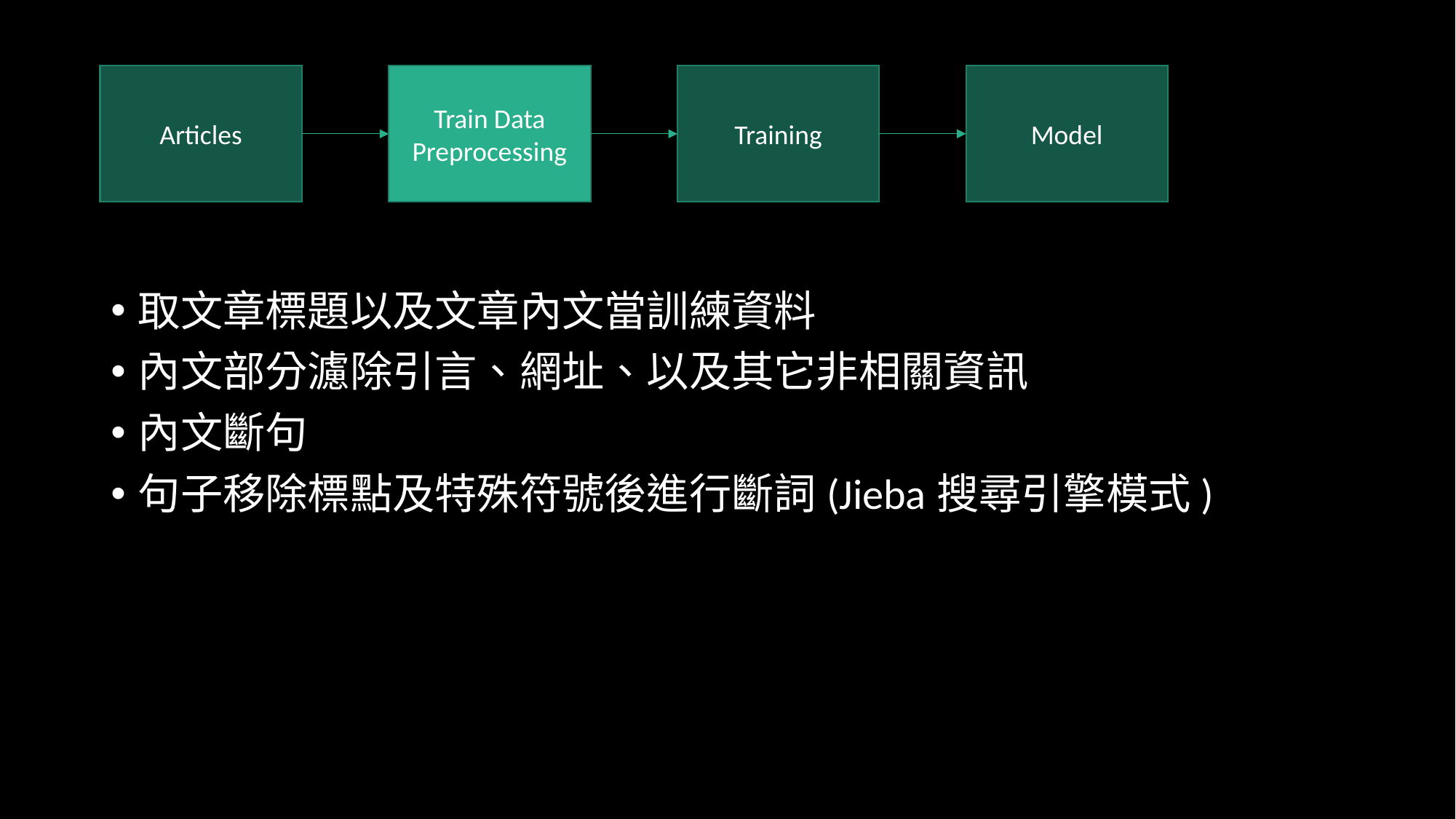

#
Training
Model
Train Data
Preprocessing
Articles

取文章標題以及文章內文當訓練資料
內文部分濾除引言、網址、以及其它非相關資訊
內文斷句
句子移除標點及特殊符號後進行斷詞(Jieba搜尋引擎模式)